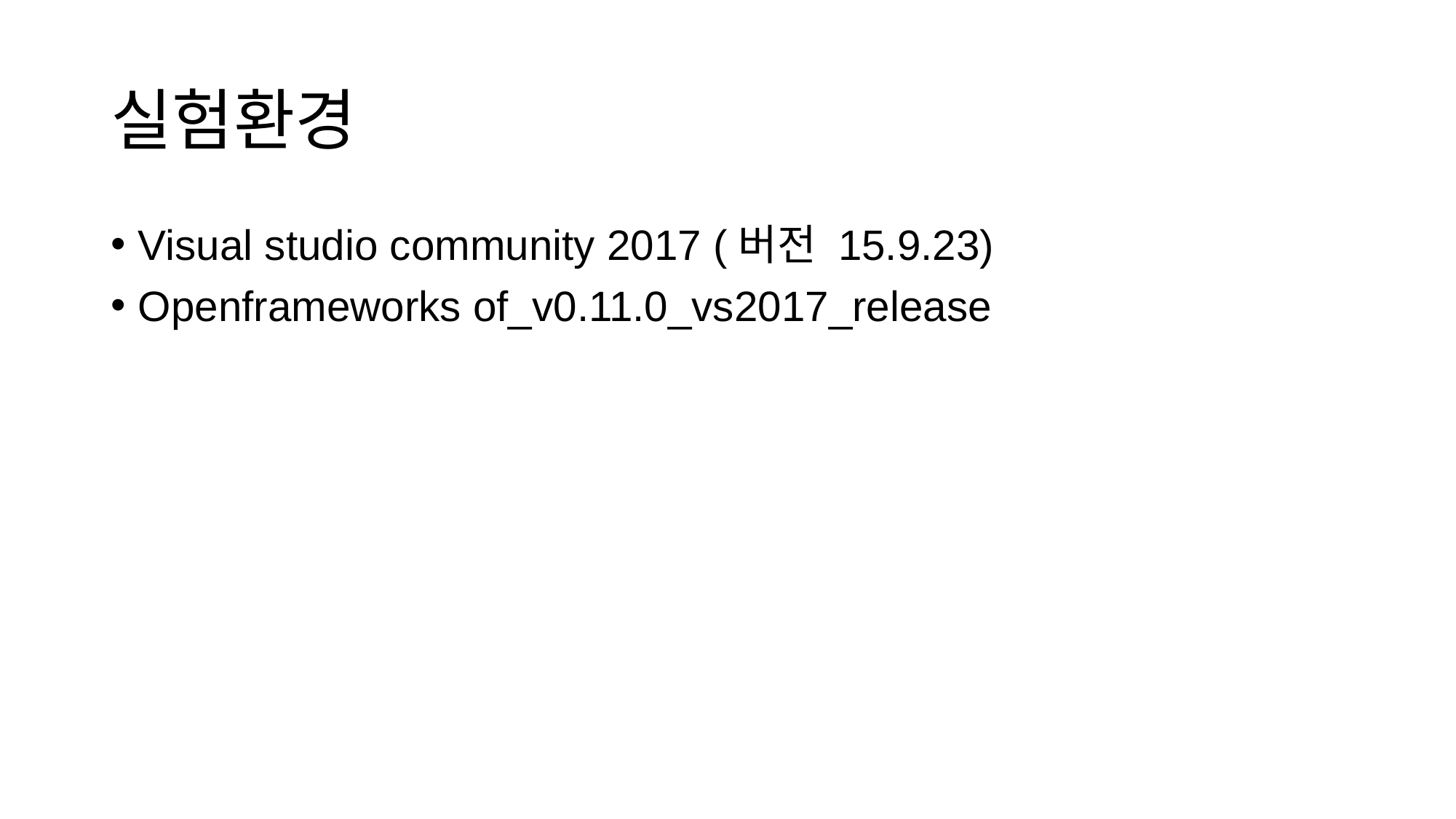

# 실험환경
Visual studio community 2017 (버전 15.9.23)
Openframeworks of_v0.11.0_vs2017_release